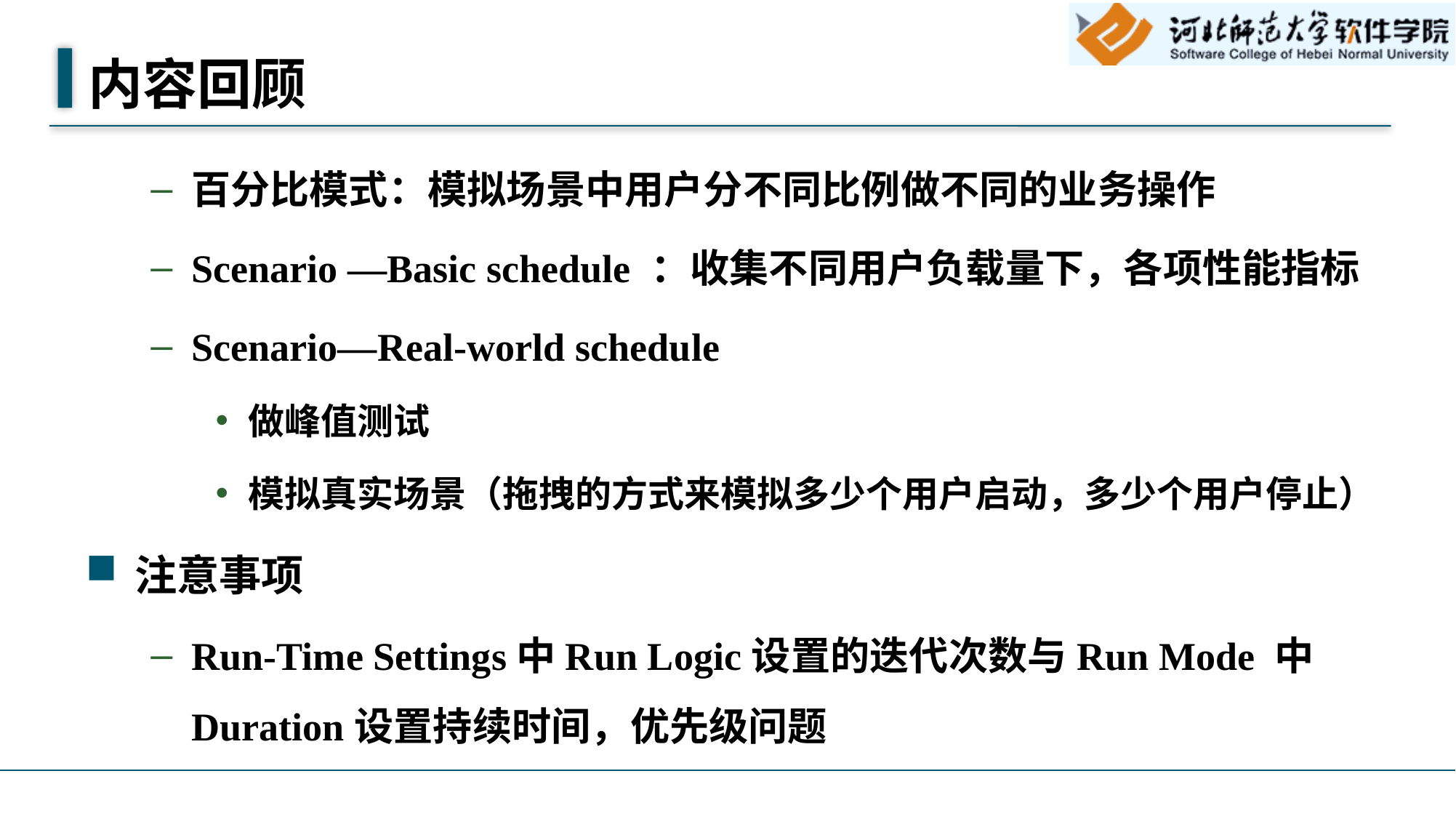

# 内容回顾
百分比模式：模拟场景中用户分不同比例做不同的业务操作
Scenario —Basic schedule ：收集不同用户负载量下，各项性能指标
Scenario—Real-world schedule
做峰值测试
模拟真实场景（拖拽的方式来模拟多少个用户启动，多少个用户停止）
注意事项
Run-Time Settings中Run Logic设置的迭代次数与Run Mode 中Duration设置持续时间，优先级问题